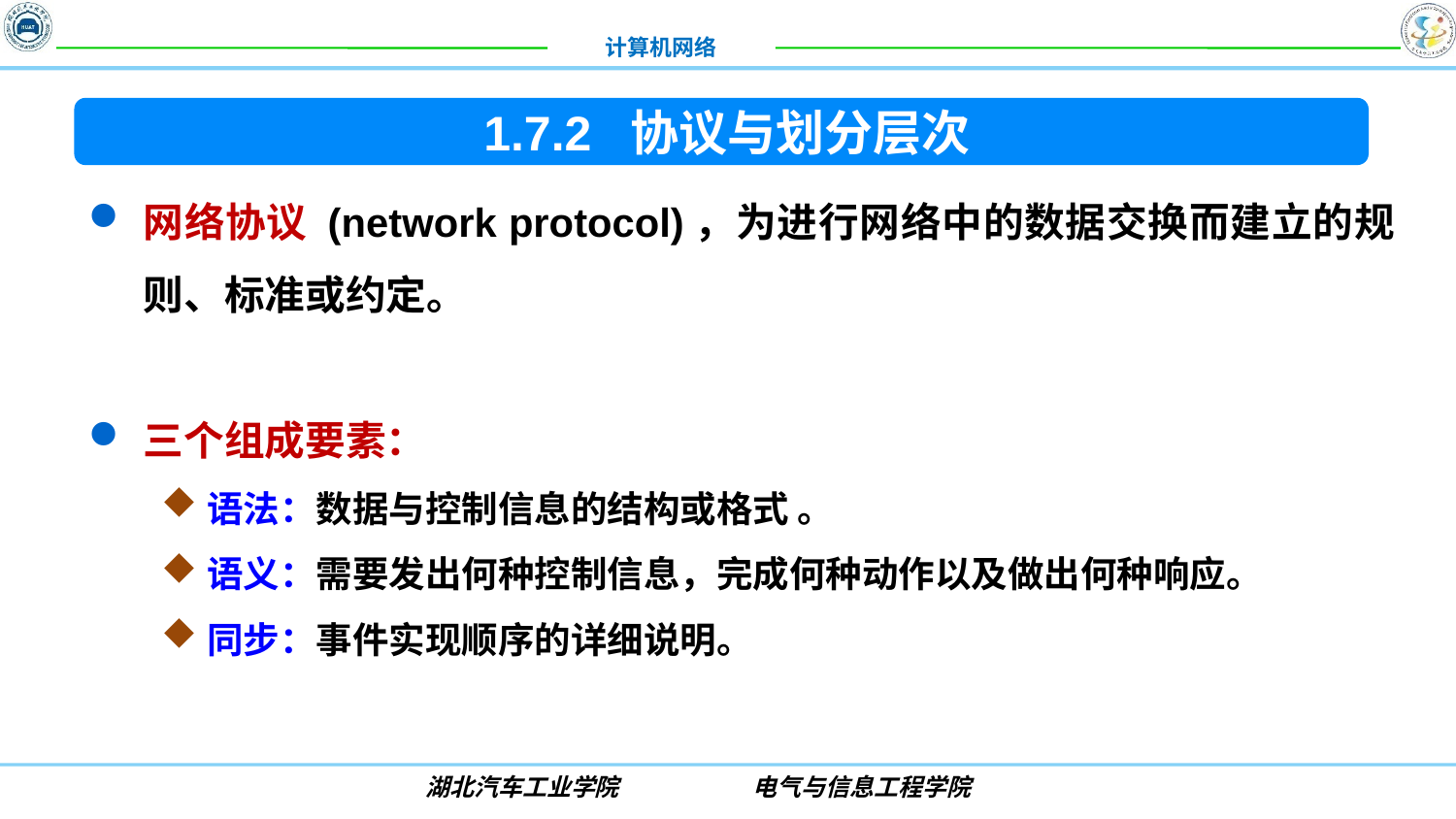

1.7.2  协议与划分层次
网络协议 (network protocol)，为进行网络中的数据交换而建立的规则、标准或约定。

三个组成要素：
语法：数据与控制信息的结构或格式 。
语义：需要发出何种控制信息，完成何种动作以及做出何种响应。
同步：事件实现顺序的详细说明。